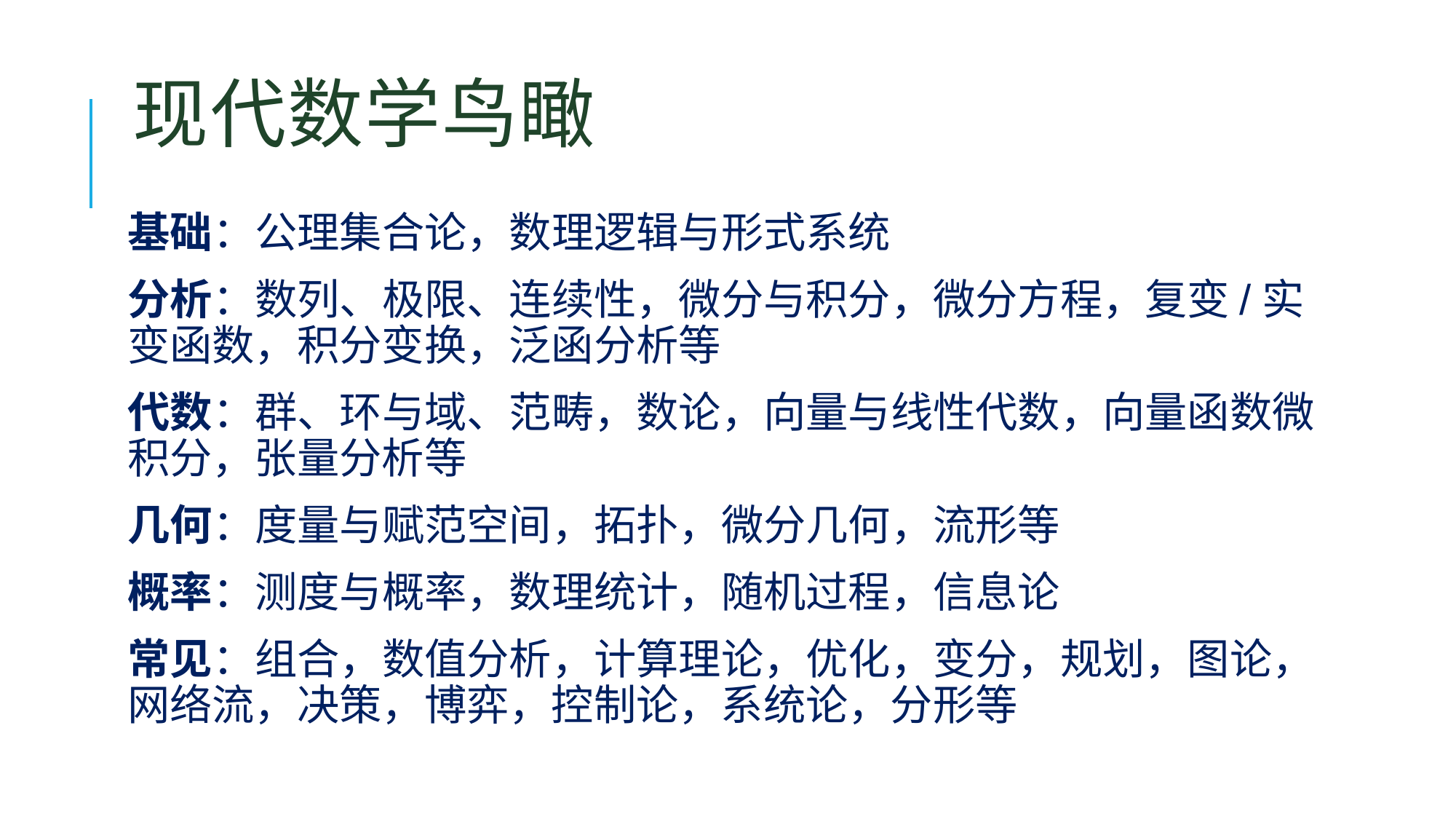

# 现代数学鸟瞰
基础：公理集合论，数理逻辑与形式系统
分析：数列、极限、连续性，微分与积分，微分方程，复变/实变函数，积分变换，泛函分析等
代数：群、环与域、范畴，数论，向量与线性代数，向量函数微积分，张量分析等
几何：度量与赋范空间，拓扑，微分几何，流形等
概率：测度与概率，数理统计，随机过程，信息论
常见：组合，数值分析，计算理论，优化，变分，规划，图论，网络流，决策，博弈，控制论，系统论，分形等